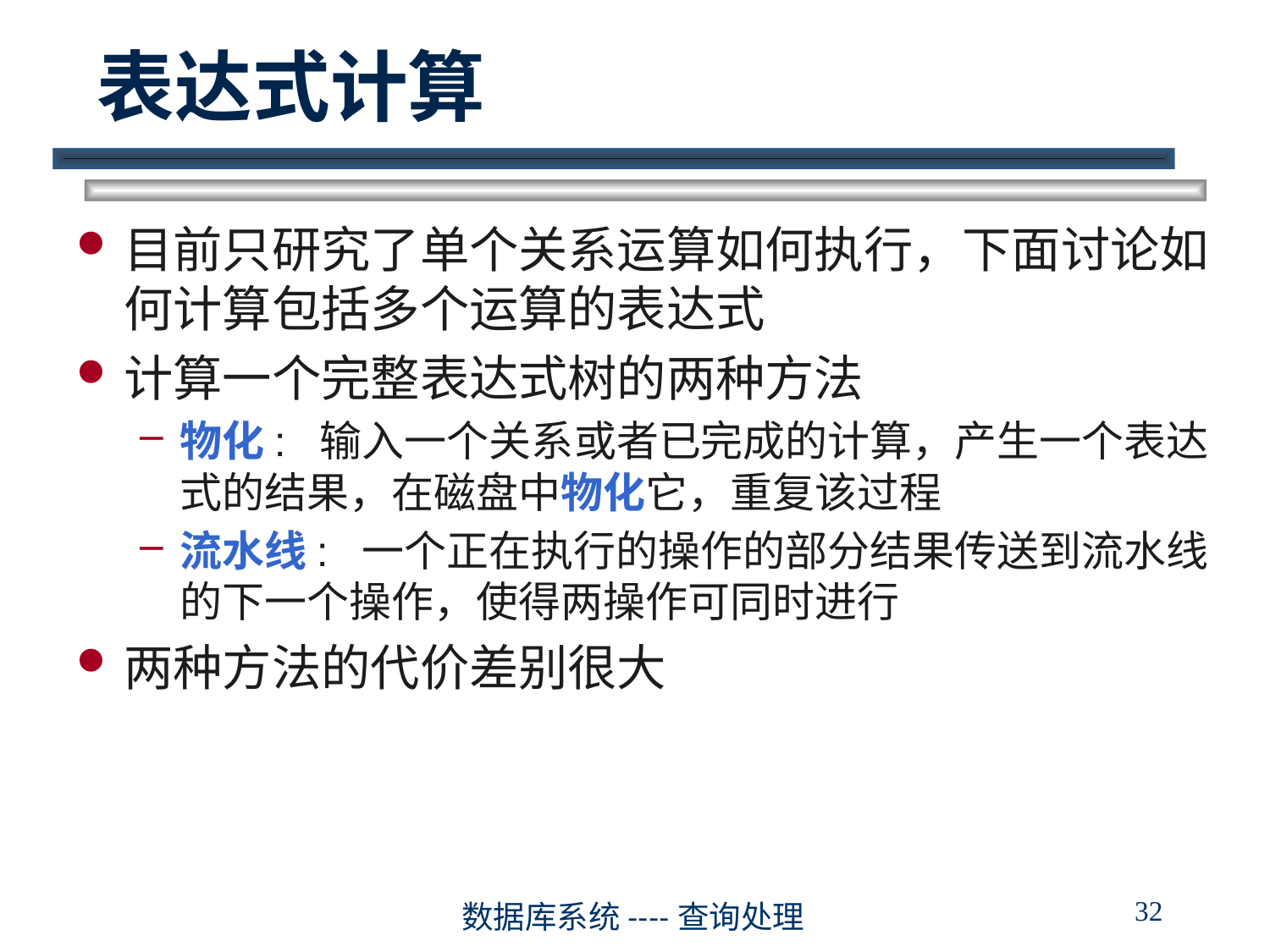

# 表达式计算
目前只研究了单个关系运算如何执行，下面讨论如何计算包括多个运算的表达式
计算一个完整表达式树的两种方法
物化:  输入一个关系或者已完成的计算，产生一个表达式的结果，在磁盘中物化它，重复该过程
流水线:  一个正在执行的操作的部分结果传送到流水线的下一个操作，使得两操作可同时进行
两种方法的代价差别很大
32
数据库系统----查询处理